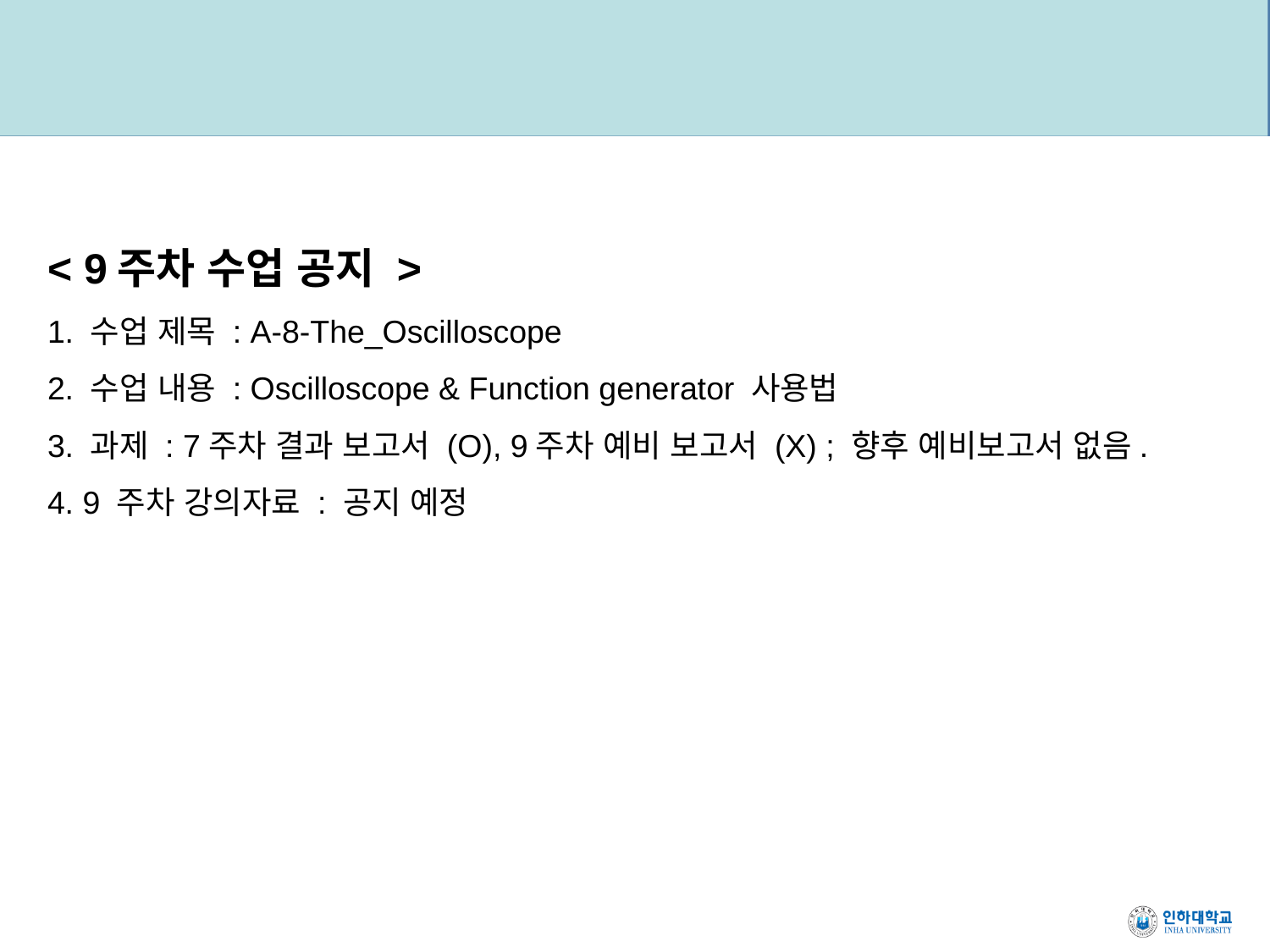

< 9주차 수업 공지 >
1. 수업 제목 : A-8-The_Oscilloscope
2. 수업 내용 : Oscilloscope & Function generator 사용법
3. 과제 : 7주차 결과 보고서 (O), 9주차 예비 보고서 (X) ; 향후 예비보고서 없음.
4. 9 주차 강의자료 : 공지 예정